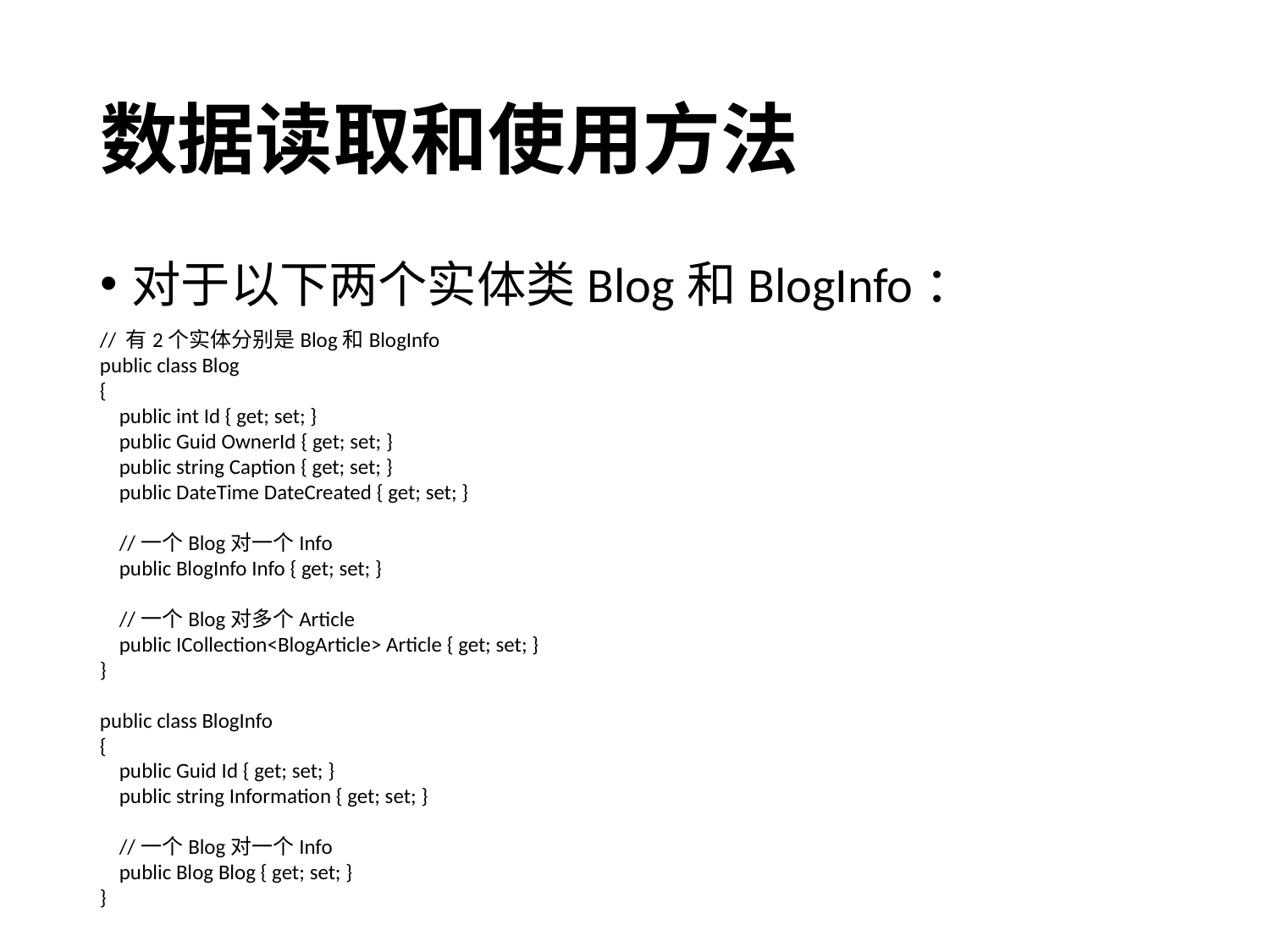

# 数据读取和使用方法
对于以下两个实体类Blog和BlogInfo：
// 有2个实体分别是Blog和BlogInfo
public class Blog
{
    public int Id { get; set; }
    public Guid OwnerId { get; set; }
    public string Caption { get; set; }
    public DateTime DateCreated { get; set; }

    //一个Blog对一个Info
    public BlogInfo Info { get; set; }

    //一个Blog对多个Article
    public ICollection<BlogArticle> Article { get; set; }
}

public class BlogInfo
{
    public Guid Id { get; set; }
    public string Information { get; set; }

    //一个Blog对一个Info
    public Blog Blog { get; set; }
}